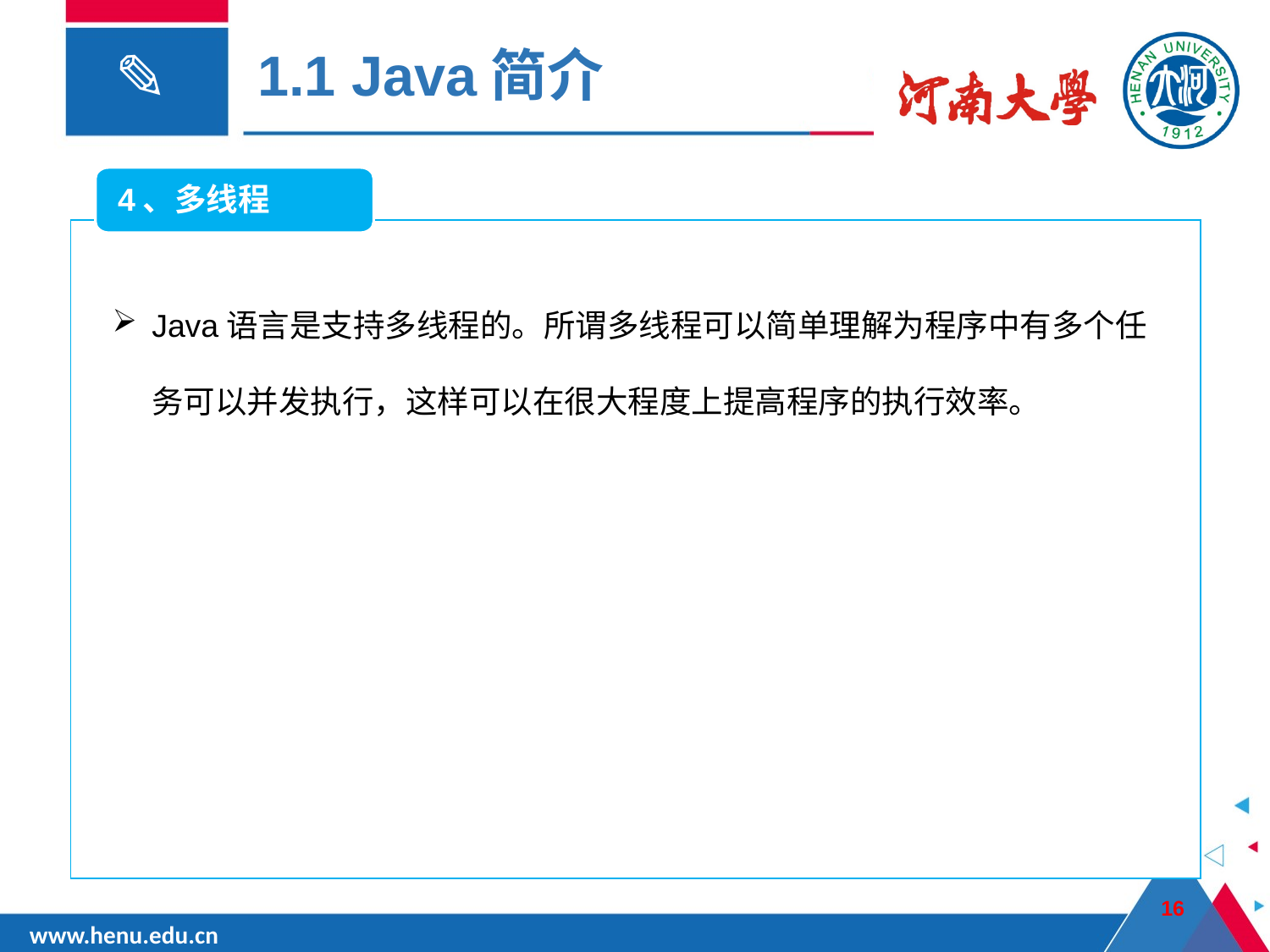

1.1 Java简介

4、多线程

Java语言是支持多线程的。所谓多线程可以简单理解为程序中有多个任务可以并发执行，这样可以在很大程度上提高程序的执行效率。

16